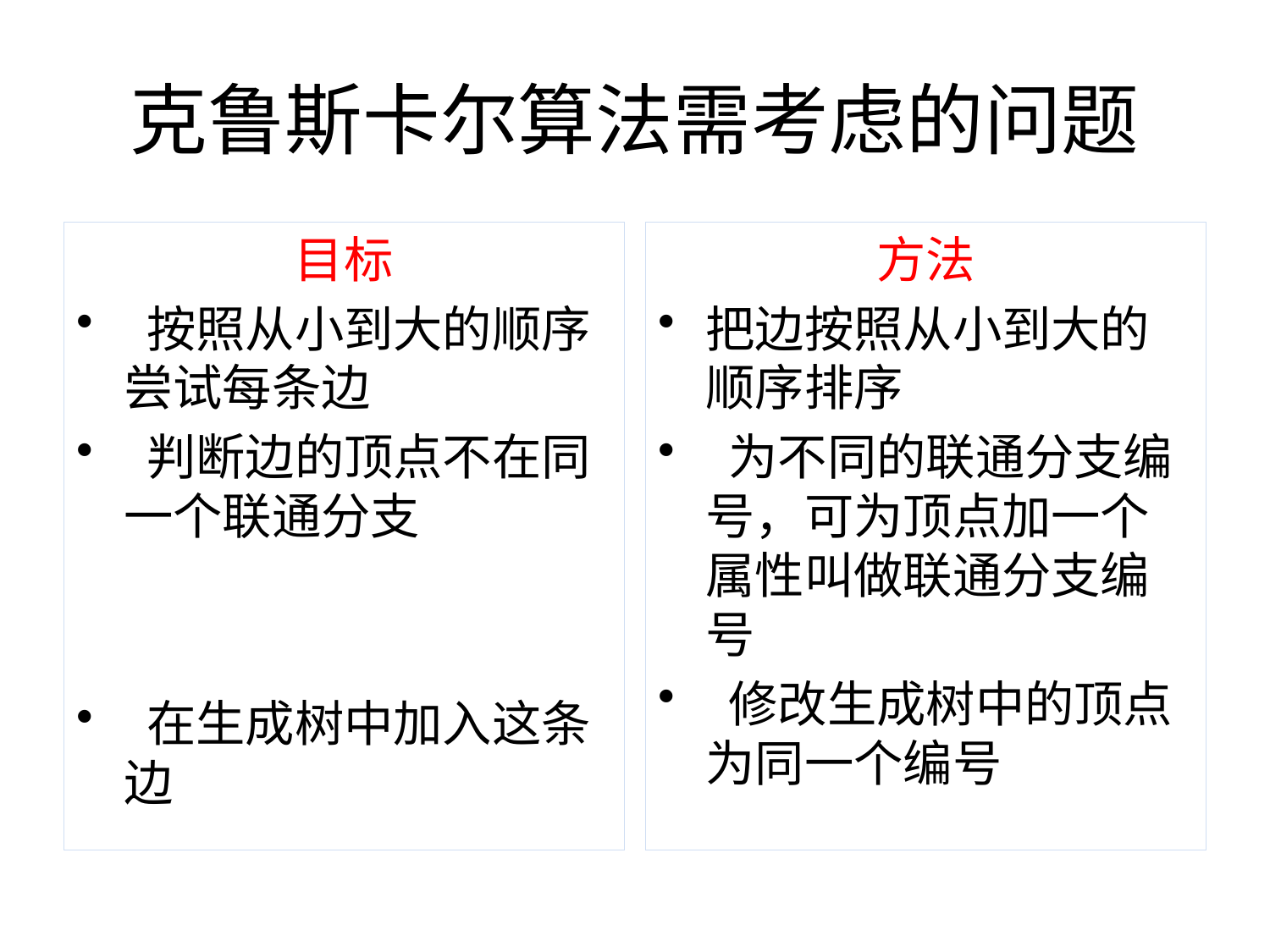

# 克鲁斯卡尔算法需考虑的问题
目标
 按照从小到大的顺序尝试每条边
 判断边的顶点不在同一个联通分支

 在生成树中加入这条边

方法
把边按照从小到大的顺序排序
 为不同的联通分支编号，可为顶点加一个属性叫做联通分支编号
 修改生成树中的顶点为同一个编号